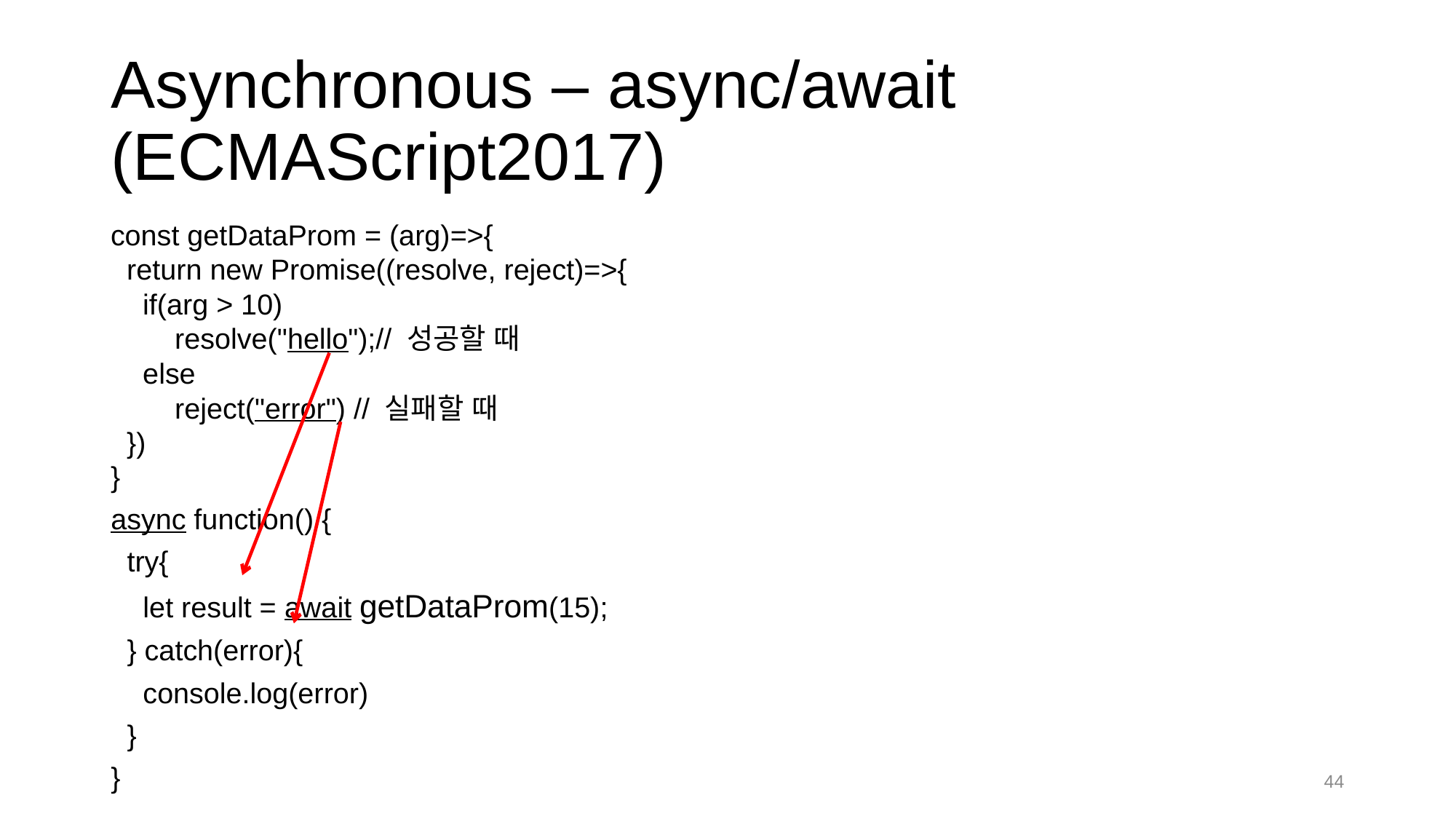

# Asynchronous – async/await (ECMAScript2017)
const getDataProm = (arg)=>{
  return new Promise((resolve, reject)=>{
    if(arg > 10)
        resolve("hello");// 성공할 때
    else
        reject("error") // 실패할 때
  })
}

async function() {
  try{
    let result = await getDataProm(15);
  } catch(error){
    console.log(error)
  }
}
44